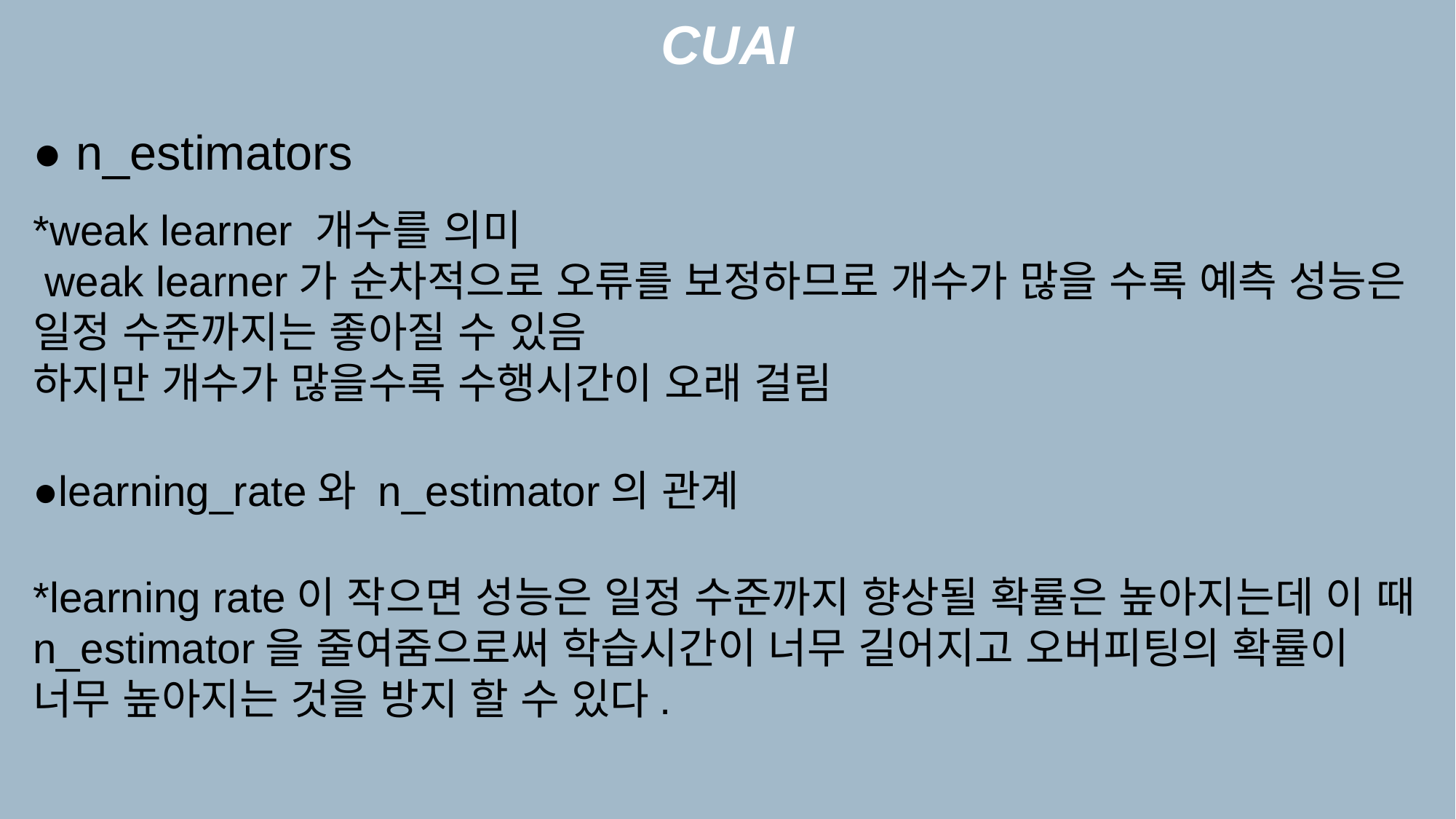

CUAI
● n_estimators
*weak learner 개수를 의미
 weak learner가 순차적으로 오류를 보정하므로 개수가 많을 수록 예측 성능은 일정 수준까지는 좋아질 수 있음
하지만 개수가 많을수록 수행시간이 오래 걸림
●learning_rate와 n_estimator의 관계
*learning rate이 작으면 성능은 일정 수준까지 향상될 확률은 높아지는데 이 때 n_estimator을 줄여줌으로써 학습시간이 너무 길어지고 오버피팅의 확률이 너무 높아지는 것을 방지 할 수 있다.